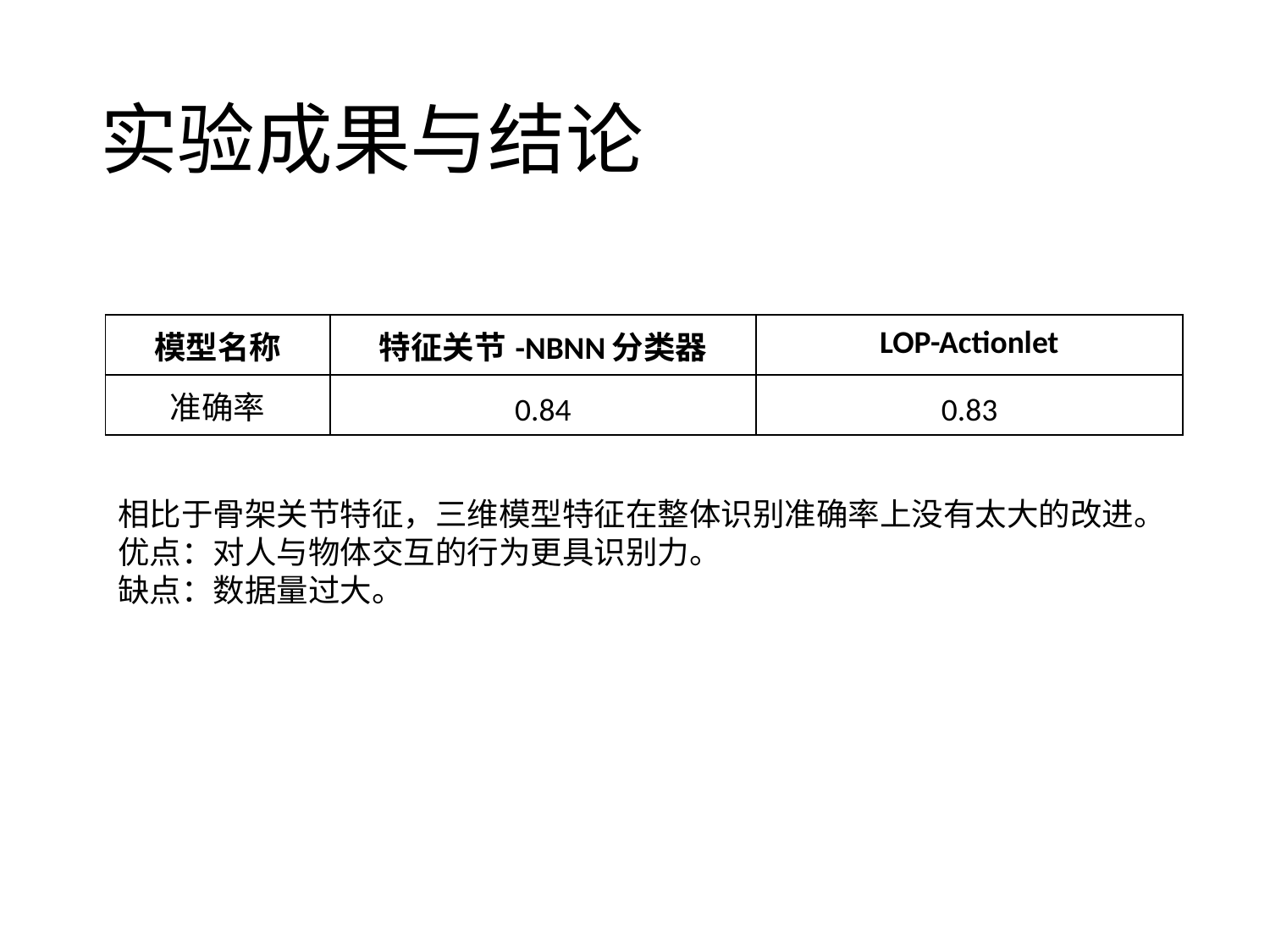

# 实验成果与结论
| 模型名称 | 特征关节-NBNN分类器 | LOP-Actionlet |
| --- | --- | --- |
| 准确率 | 0.84 | 0.83 |
相比于骨架关节特征，三维模型特征在整体识别准确率上没有太大的改进。
优点：对人与物体交互的行为更具识别力。
缺点：数据量过大。